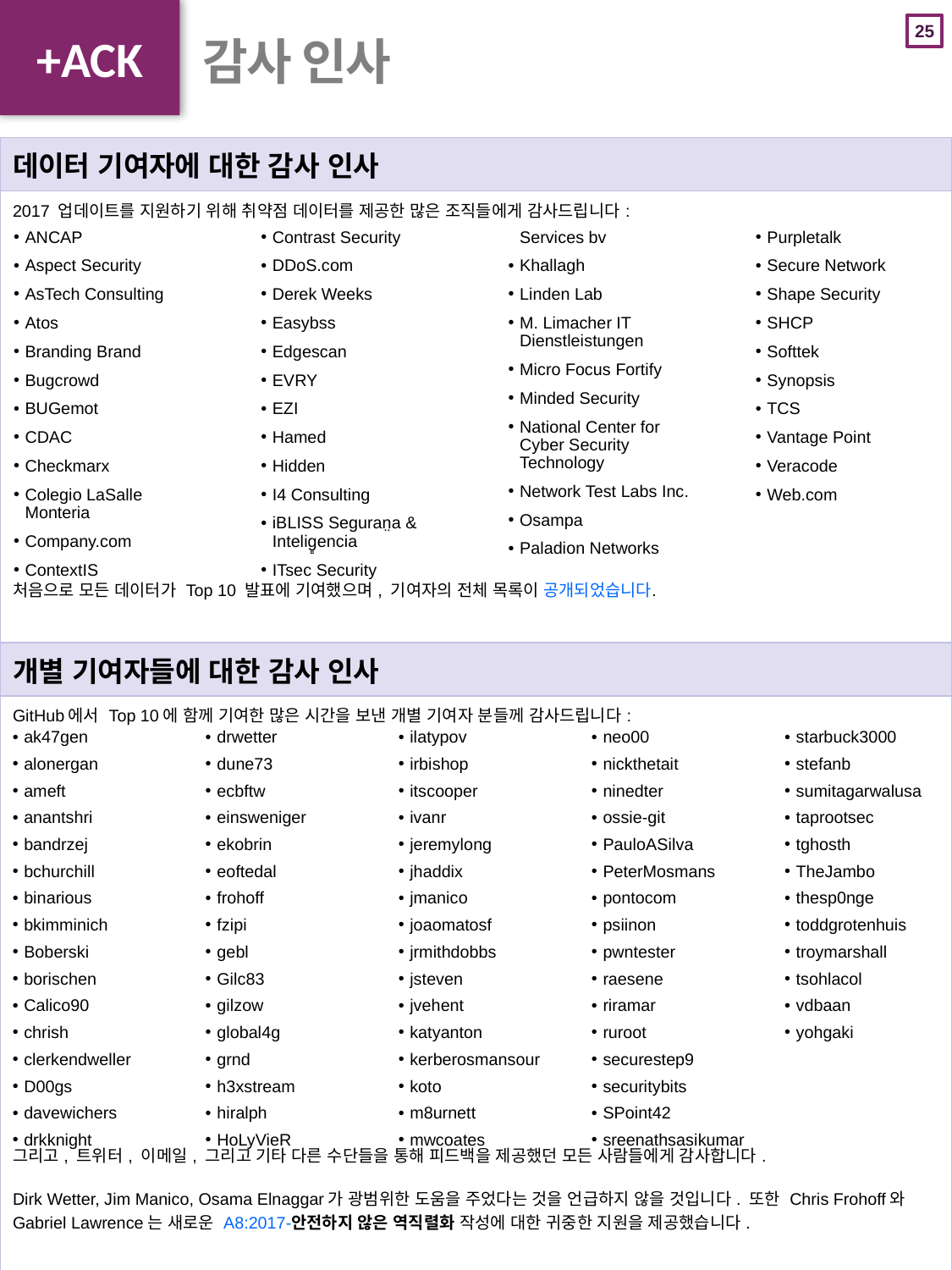

+ACK
# 감사 인사
| 데이터 기여자에 대한 감사 인사 |
| --- |
| 2017 업데이트를 지원하기 위해 취약점 데이터를 제공한 많은 조직들에게 감사드립니다: 처음으로 모든 데이터가 Top 10 발표에 기여했으며, 기여자의 전체 목록이 공개되었습니다. |
| 개별 기여자들에 대한 감사 인사 |
| GitHub에서 Top 10에 함께 기여한 많은 시간을 보낸 개별 기여자 분들께 감사드립니다: 그리고, 트위터, 이메일, 그리고 기타 다른 수단들을 통해 피드백을 제공했던 모든 사람들에게 감사합니다. Dirk Wetter, Jim Manico, Osama Elnaggar가 광범위한 도움을 주었다는 것을 언급하지 않을 것입니다. 또한 Chris Frohoff와 Gabriel Lawrence는 새로운 A8:2017-안전하지 않은 역직렬화 작성에 대한 귀중한 지원을 제공했습니다. |
ANCAP
Aspect Security
AsTech Consulting
Atos
Branding Brand
Bugcrowd
BUGemot
CDAC
Checkmarx
Colegio LaSalle Monteria
Company.com
ContextIS
Contrast Security
DDoS.com
Derek Weeks
Easybss
Edgescan
EVRY
EZI
Hamed
Hidden
I4 Consulting
iBLISS Seguran̤a & Intelig̻encia
ITsec Security Services bv
Khallagh
Linden Lab
M. Limacher IT Dienstleistungen
Micro Focus Fortify
Minded Security
National Center for Cyber Security Technology
Network Test Labs Inc.
Osampa
Paladion Networks
Purpletalk
Secure Network
Shape Security
SHCP
Softtek
Synopsis
TCS
Vantage Point
Veracode
Web.com
ak47gen
alonergan
ameft
anantshri
bandrzej
bchurchill
binarious
bkimminich
Boberski
borischen
Calico90
chrish
clerkendweller
D00gs
davewichers
drkknight
drwetter
dune73
ecbftw
einsweniger
ekobrin
eoftedal
frohoff
fzipi
gebl
Gilc83
gilzow
global4g
grnd
h3xstream
hiralph
HoLyVieR
ilatypov
irbishop
itscooper
ivanr
jeremylong
jhaddix
jmanico
joaomatosf
jrmithdobbs
jsteven
jvehent
katyanton
kerberosmansour
koto
m8urnett
mwcoates
neo00
nickthetait
ninedter
ossie-git
PauloASilva
PeterMosmans
pontocom
psiinon
pwntester
raesene
riramar
ruroot
securestep9
securitybits
SPoint42
sreenathsasikumar
starbuck3000
stefanb
sumitagarwalusa
taprootsec
tghosth
TheJambo
thesp0nge
toddgrotenhuis
troymarshall
tsohlacol
vdbaan
yohgaki